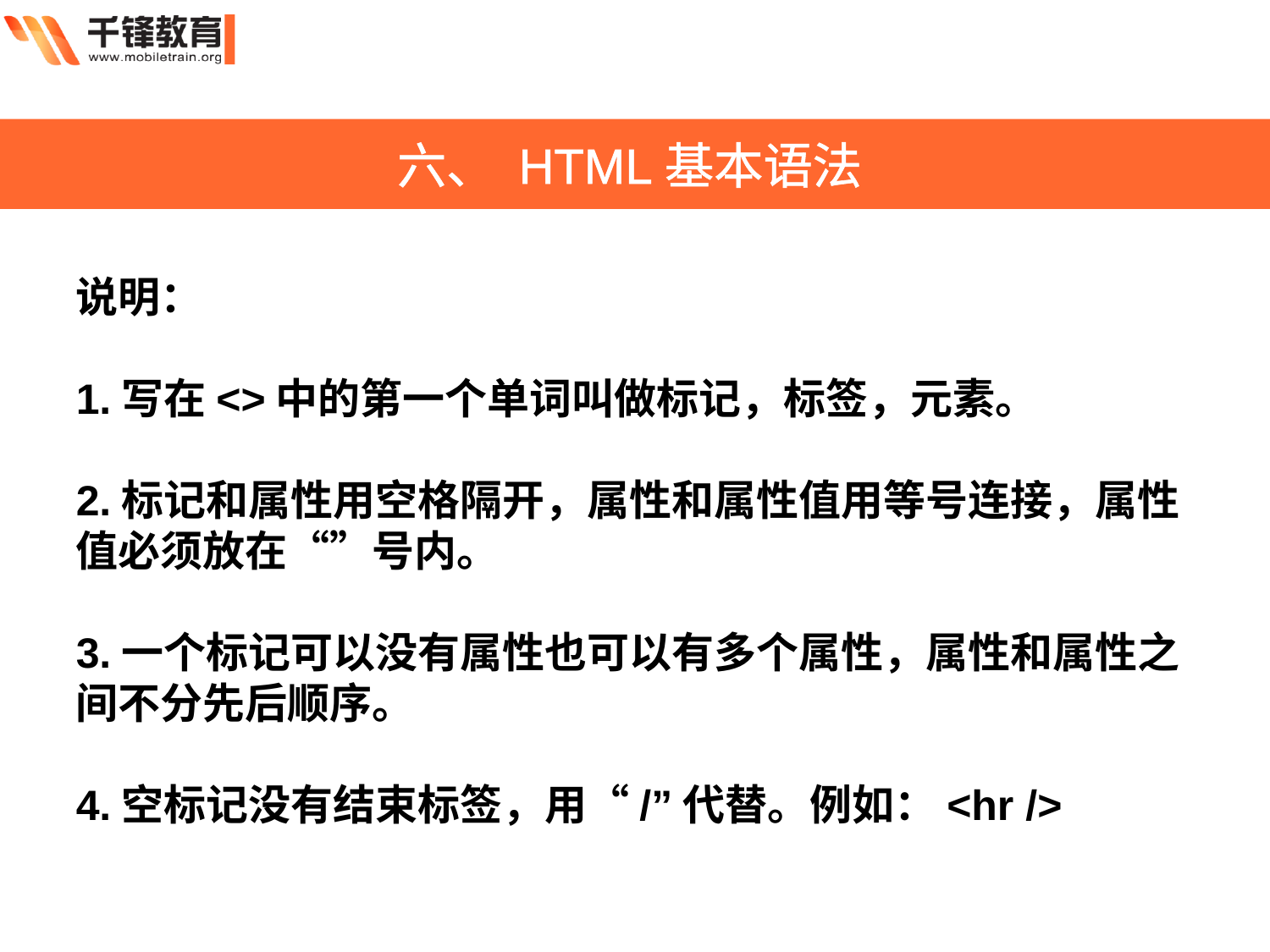

六、 HTML基本语法
说明：

1.写在<>中的第一个单词叫做标记，标签，元素。

2.标记和属性用空格隔开，属性和属性值用等号连接，属性值必须放在“”号内。

3.一个标记可以没有属性也可以有多个属性，属性和属性之间不分先后顺序。

4.空标记没有结束标签，用“/”代替。例如：<hr />